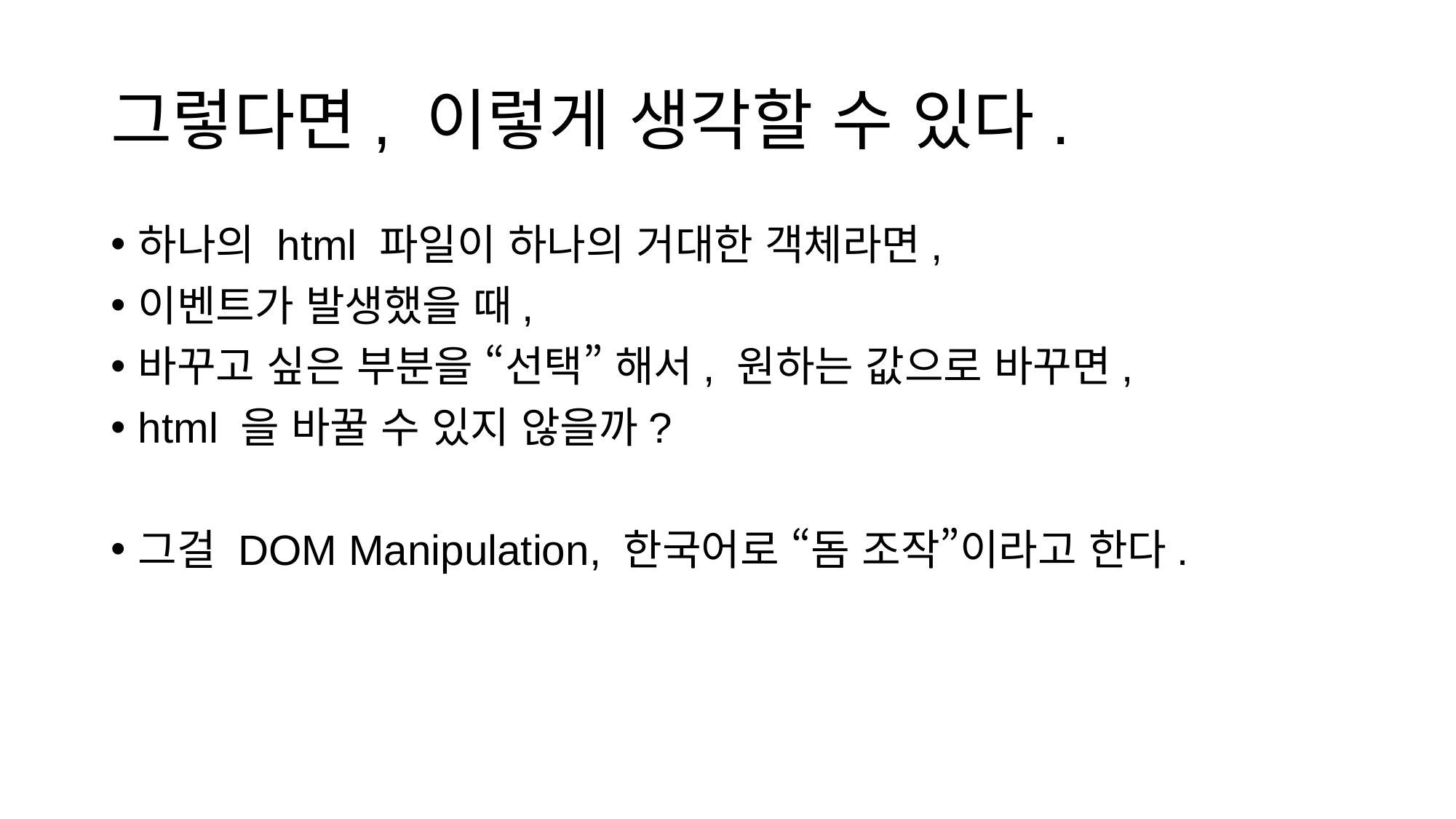

# 그렇다면, 이렇게 생각할 수 있다.
하나의 html 파일이 하나의 거대한 객체라면,
이벤트가 발생했을 때,
바꾸고 싶은 부분을 “선택” 해서, 원하는 값으로 바꾸면,
html 을 바꿀 수 있지 않을까?

그걸 DOM Manipulation, 한국어로 “돔 조작”이라고 한다.